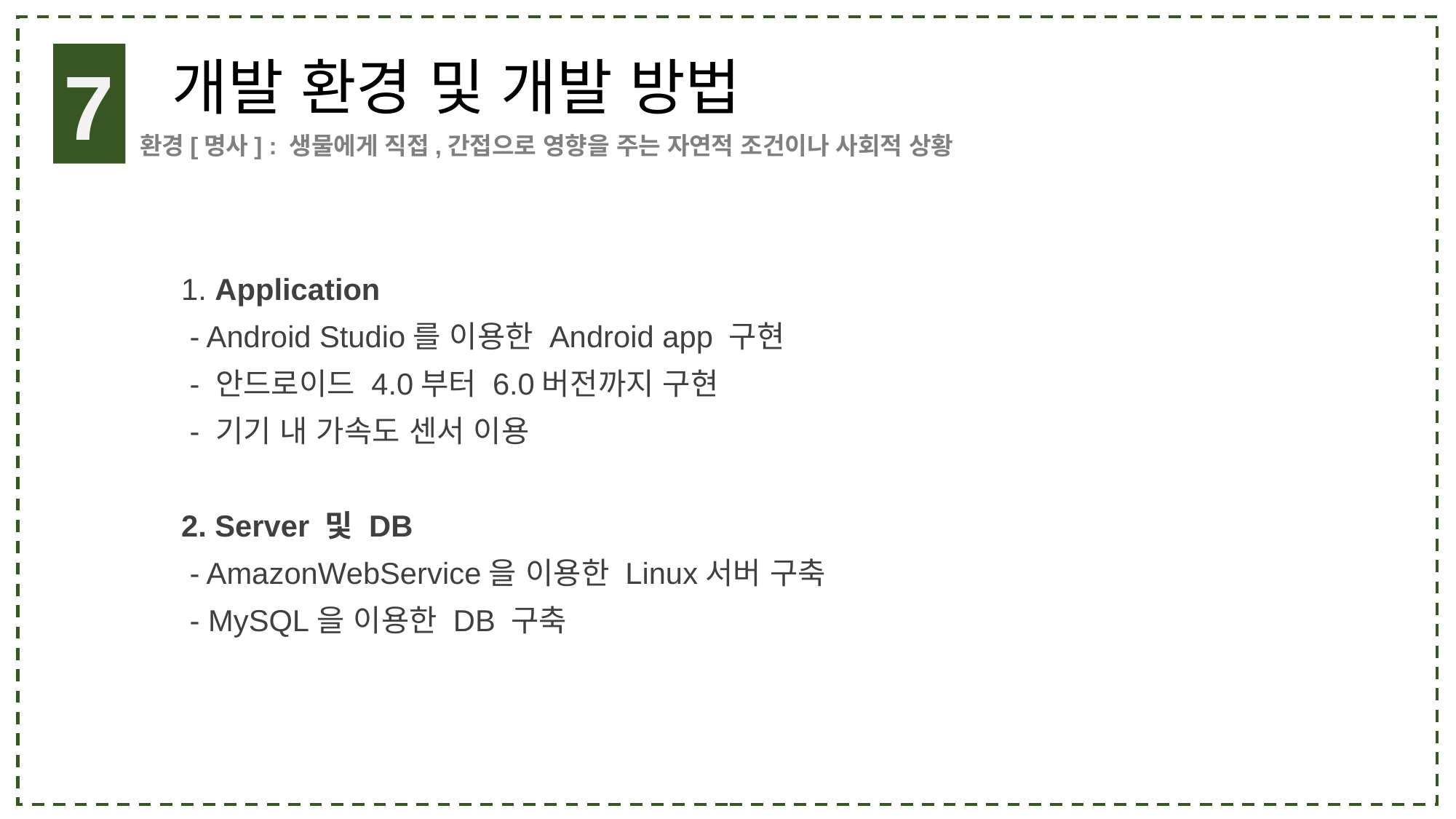

7
개발 환경 및 개발 방법
환경[명사] : 생물에게 직접,간접으로 영향을 주는 자연적 조건이나 사회적 상황

1. Application
 - Android Studio를 이용한 Android app 구현
 - 안드로이드 4.0부터 6.0버전까지 구현
 - 기기 내 가속도 센서 이용

2. Server 및 DB
 - AmazonWebService을 이용한 Linux서버 구축
 - MySQL을 이용한 DB 구축